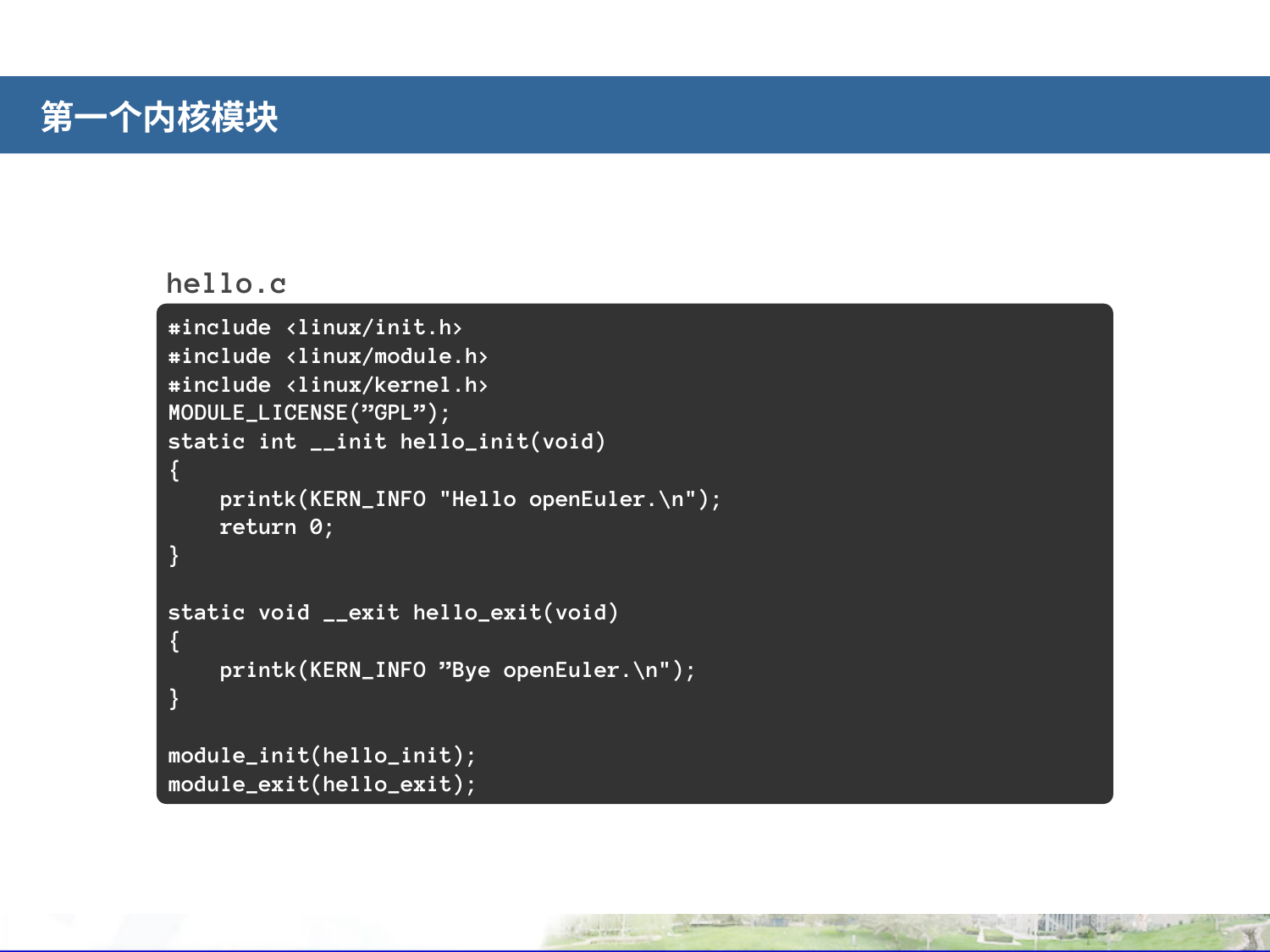

# 第一个内核模块
hello.c
#include <linux/init.h>
#include <linux/module.h>
#include <linux/kernel.h>
MODULE_LICENSE(”GPL”);
static int __init hello_init(void)
{
    printk(KERN_INFO "Hello openEuler.\n");
    return 0;
}

static void __exit hello_exit(void)
{
    printk(KERN_INFO ”Bye openEuler.\n");
}

module_init(hello_init);
module_exit(hello_exit);